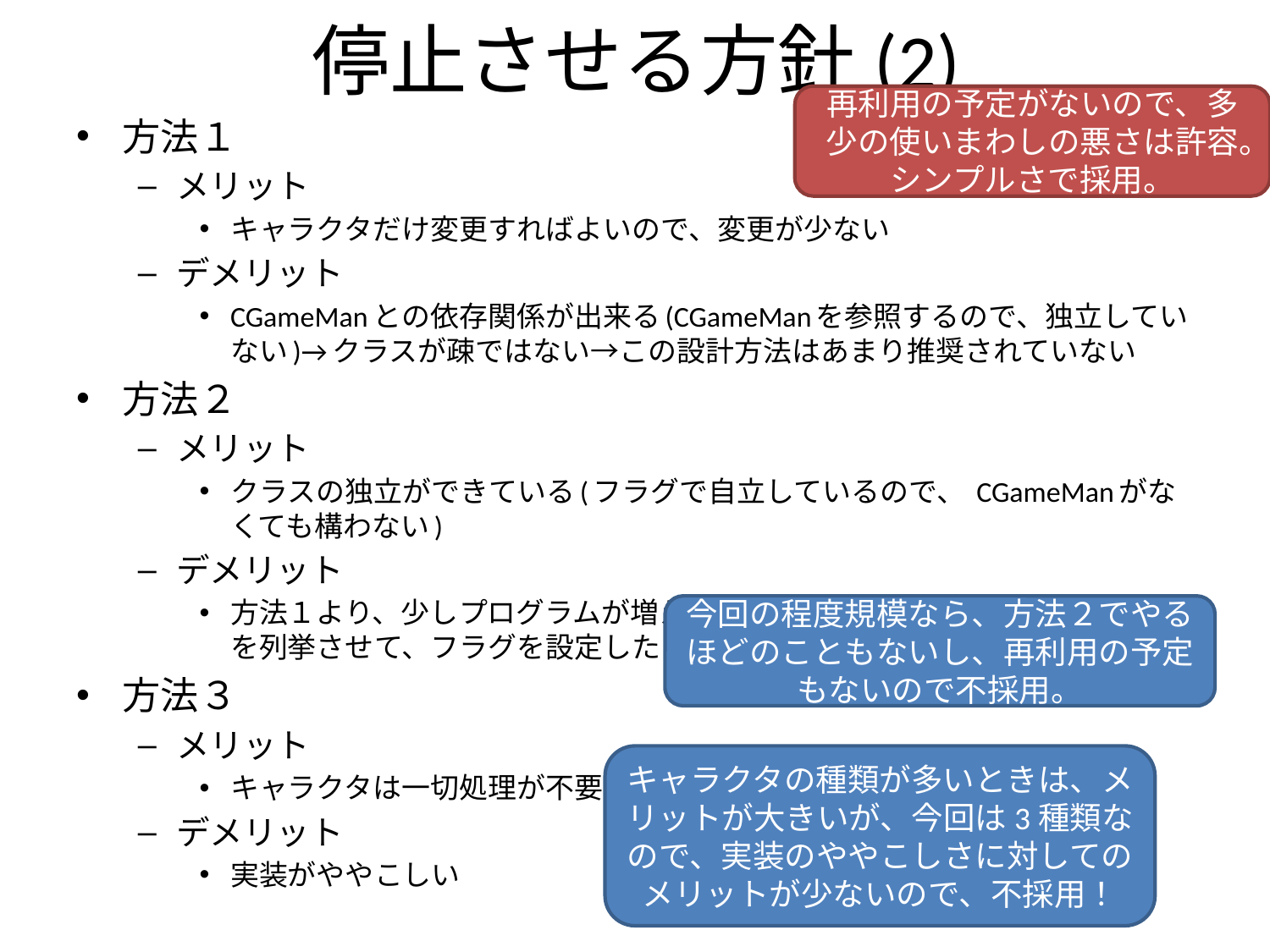

# 停止させる方針(2)
再利用の予定がないので、多少の使いまわしの悪さは許容。
シンプルさで採用。
方法１
メリット
キャラクタだけ変更すればよいので、変更が少ない
デメリット
CGameManとの依存関係が出来る(CGameManを参照するので、独立していない)→クラスが疎ではない→この設計方法はあまり推奨されていない
方法２
メリット
クラスの独立ができている(フラグで自立しているので、 CGameManがなくても構わない)
デメリット
方法１より、少しプログラムが増える。CGameManに、全てのキャラクタを列挙させて、フラグを設定したり、外したりしなくてはいけない
方法３
メリット
キャラクタは一切処理が不要
デメリット
実装がややこしい
今回の程度規模なら、方法２でやるほどのこともないし、再利用の予定もないので不採用。
キャラクタの種類が多いときは、メリットが大きいが、今回は3種類なので、実装のややこしさに対してのメリットが少ないので、不採用！